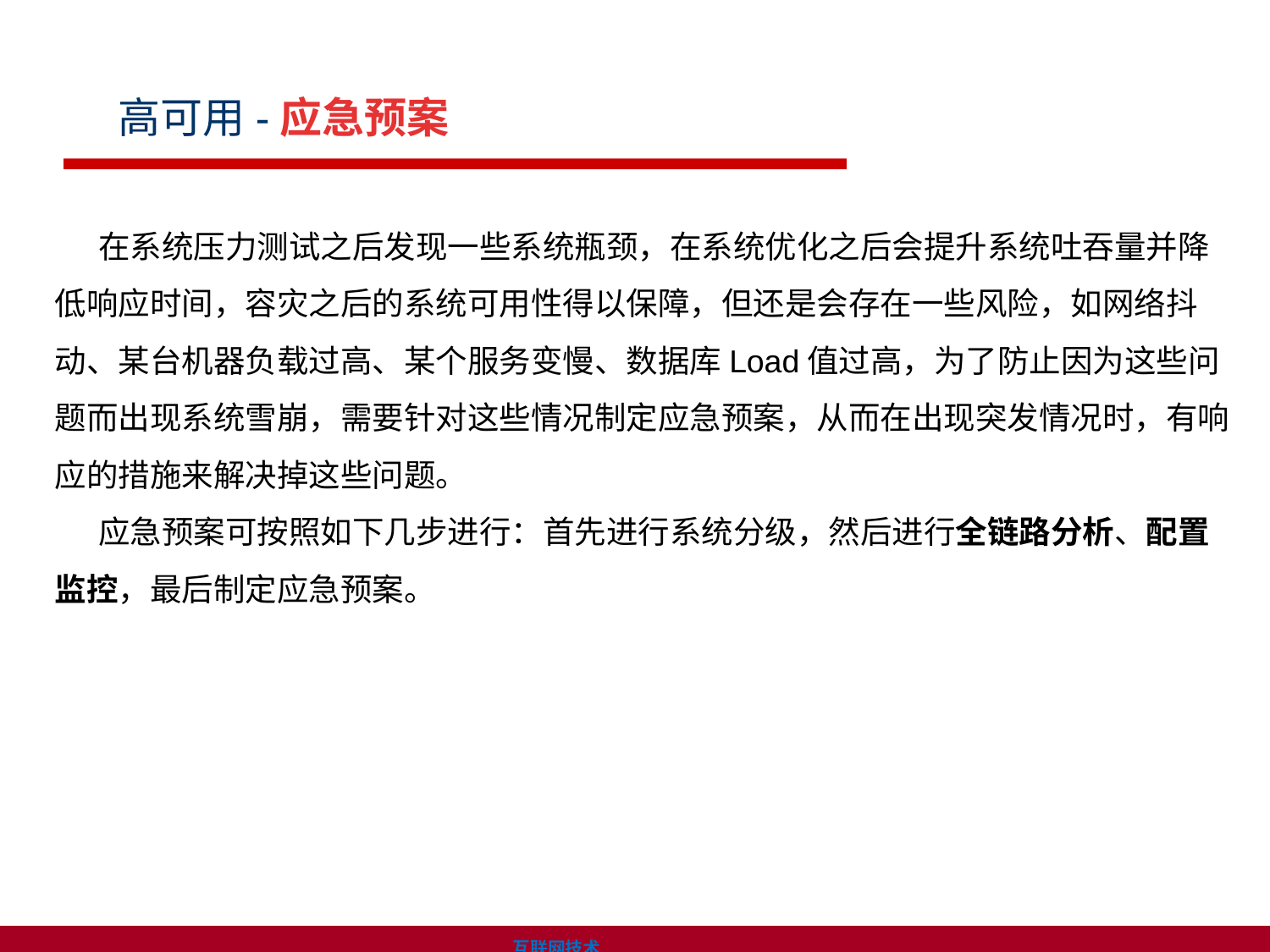

高可用-应急预案
     在系统压力测试之后发现一些系统瓶颈，在系统优化之后会提升系统吐吞量并降低响应时间，容灾之后的系统可用性得以保障，但还是会存在一些风险，如网络抖动、某台机器负载过高、某个服务变慢、数据库Load值过高，为了防止因为这些问题而出现系统雪崩，需要针对这些情况制定应急预案，从而在出现突发情况时，有响应的措施来解决掉这些问题。
     应急预案可按照如下几步进行：首先进行系统分级，然后进行全链路分析、配置监控，最后制定应急预案。